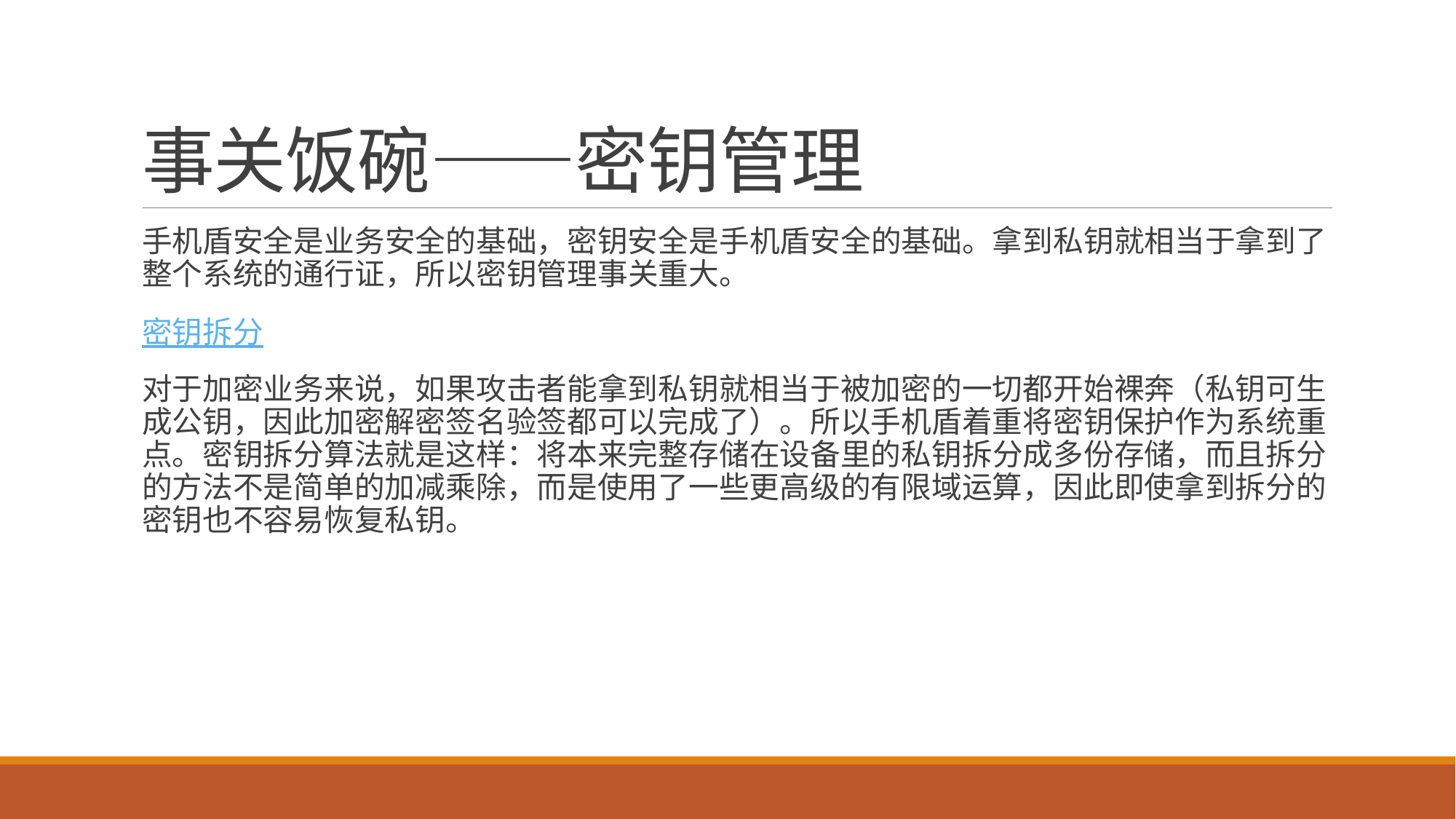

# 事关饭碗——密钥管理
手机盾安全是业务安全的基础，密钥安全是手机盾安全的基础。拿到私钥就相当于拿到了整个系统的通行证，所以密钥管理事关重大。
密钥拆分
对于加密业务来说，如果攻击者能拿到私钥就相当于被加密的一切都开始裸奔（私钥可生成公钥，因此加密解密签名验签都可以完成了）。所以手机盾着重将密钥保护作为系统重点。密钥拆分算法就是这样：将本来完整存储在设备里的私钥拆分成多份存储，而且拆分的方法不是简单的加减乘除，而是使用了一些更高级的有限域运算，因此即使拿到拆分的密钥也不容易恢复私钥。